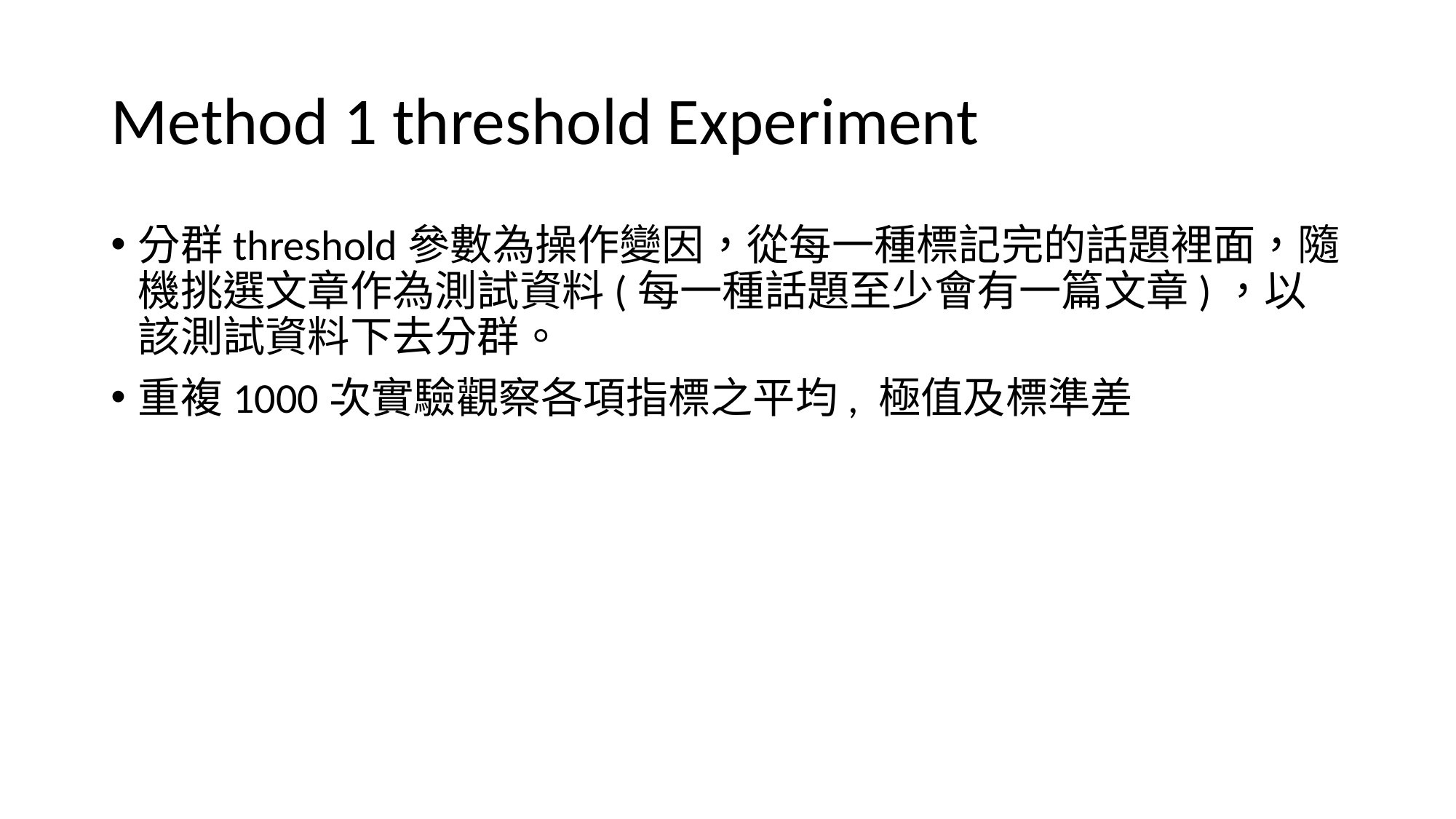

# Method 1 threshold Experiment
分群threshold參數為操作變因，從每一種標記完的話題裡面，隨機挑選文章作為測試資料(每一種話題至少會有一篇文章)，以該測試資料下去分群。
重複1000次實驗觀察各項指標之平均, 極值及標準差